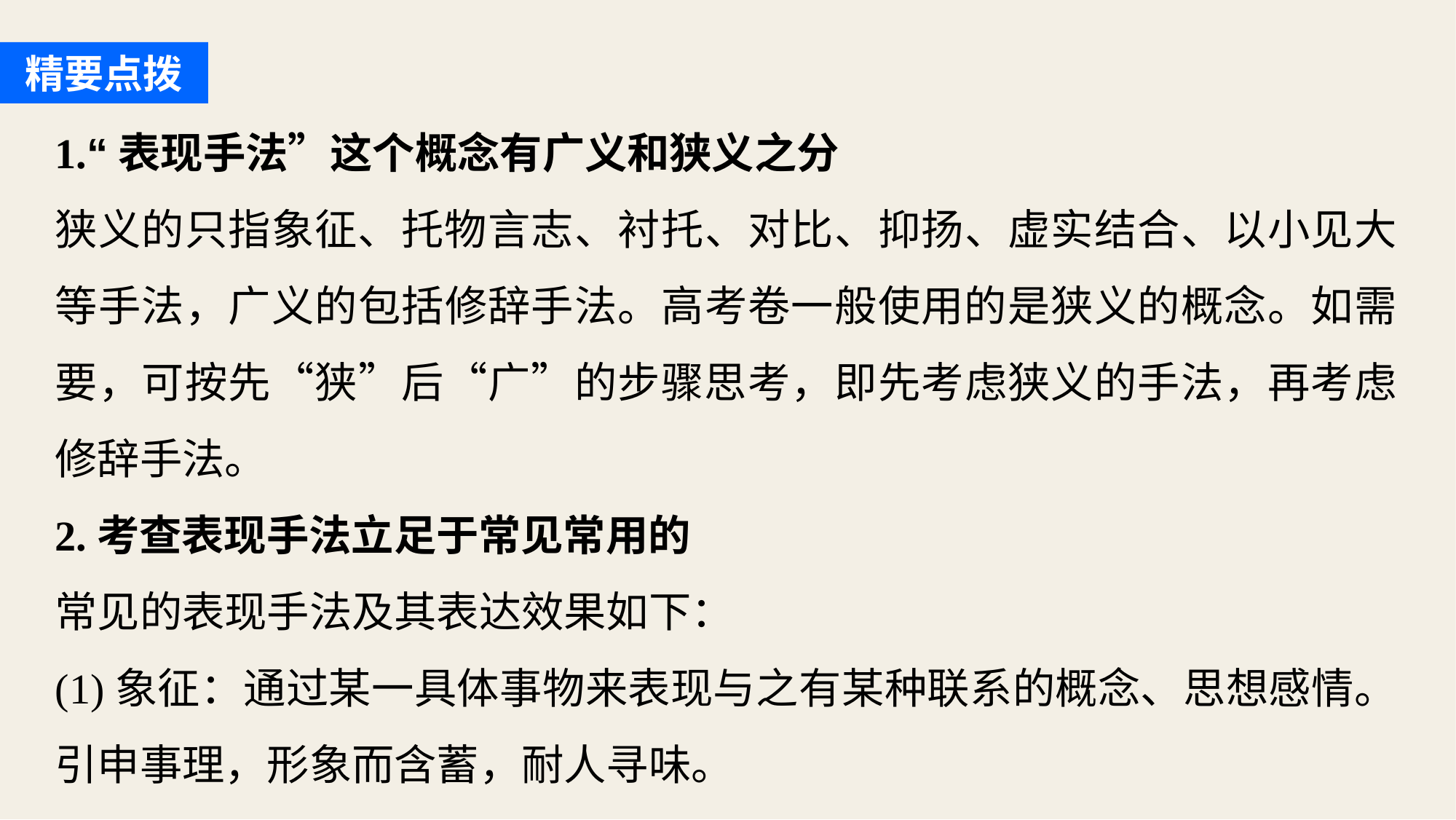

精要点拨
1.“表现手法”这个概念有广义和狭义之分
狭义的只指象征、托物言志、衬托、对比、抑扬、虚实结合、以小见大等手法，广义的包括修辞手法。高考卷一般使用的是狭义的概念。如需要，可按先“狭”后“广”的步骤思考，即先考虑狭义的手法，再考虑修辞手法。
2.考查表现手法立足于常见常用的
常见的表现手法及其表达效果如下：
(1)象征：通过某一具体事物来表现与之有某种联系的概念、思想感情。引申事理，形象而含蓄，耐人寻味。